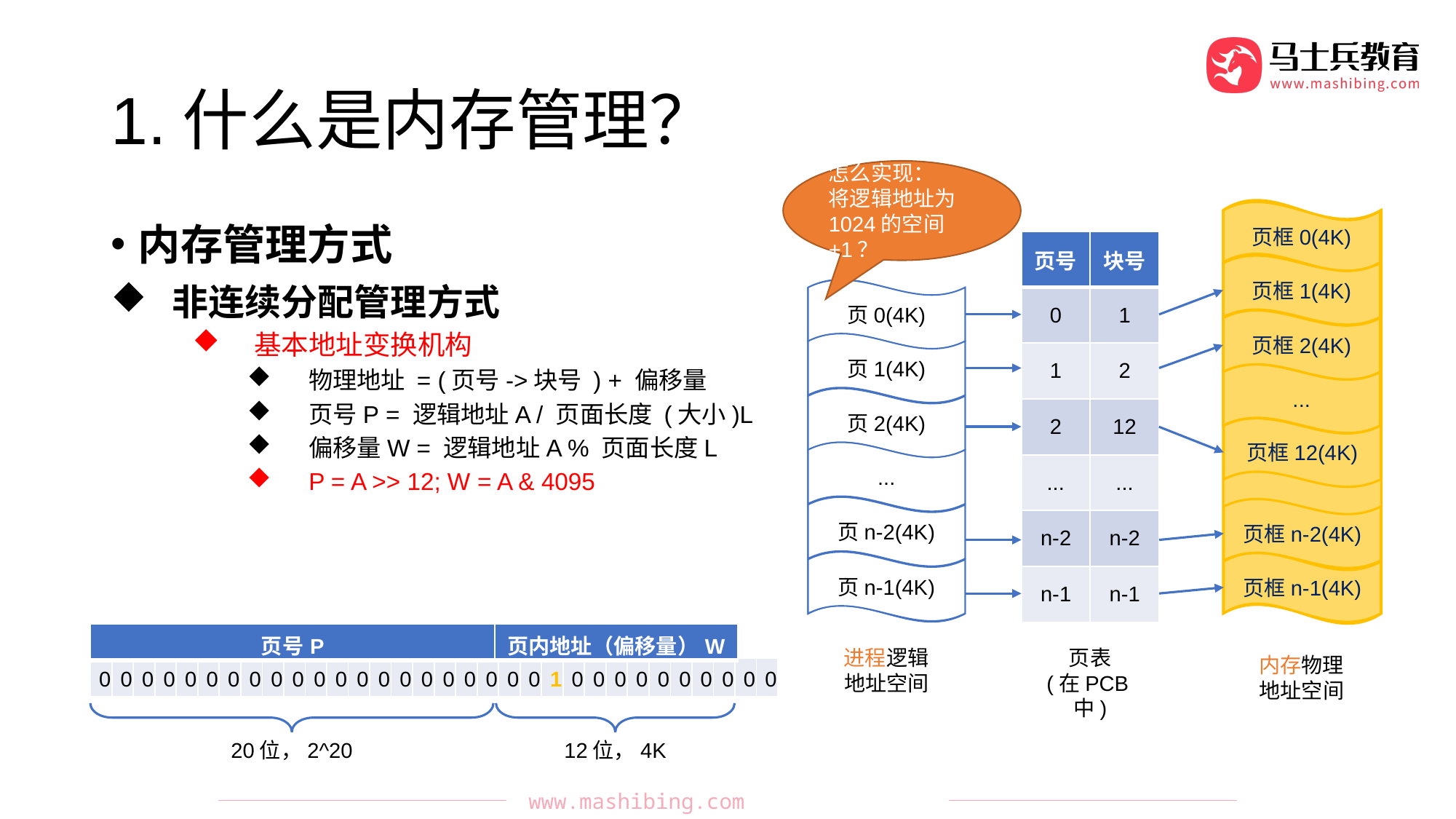

# 1.什么是内存管理？
怎么实现：
将逻辑地址为1024的空间+1？

页框0(4K)
内存管理方式
非连续分配管理方式
基本地址变换机构
物理地址 = (页号->块号 ) + 偏移量
页号P = 逻辑地址A / 页面长度 (大小)L
偏移量W = 逻辑地址A % 页面长度L
P = A >> 12; W = A & 4095

| 页号 | 块号 |
| --- | --- |
| 0 | 1 |
| 1 | 2 |
| 2 | 12 |
| ... | ... |
| n-2 | n-2 |
| n-1 | n-1 |
页框1(4K)

页0(4K)
页1(4K)
页2(4K)
...
页n-2(4K)
页n-1(4K)
页框2(4K)
...
页框12(4K)
页框n-2(4K)
页框n-1(4K)
| 页号P | 页内地址（偏移量）W |
| --- | --- |
进程逻辑地址空间
页表
(在PCB中)
内存物理地址空间
| 0 | 0 | 0 | 0 | 0 | 0 | 0 | 0 | 0 | 0 | 0 | 0 | 0 | 0 | 0 | 0 | 0 | 0 | 0 | 0 | 0 | 1 | 0 | 0 | 0 | 0 | 0 | 0 | 0 | 0 | 0 | 0 |
| --- | --- | --- | --- | --- | --- | --- | --- | --- | --- | --- | --- | --- | --- | --- | --- | --- | --- | --- | --- | --- | --- | --- | --- | --- | --- | --- | --- | --- | --- | --- | --- |

12位，4K

20位，2^20